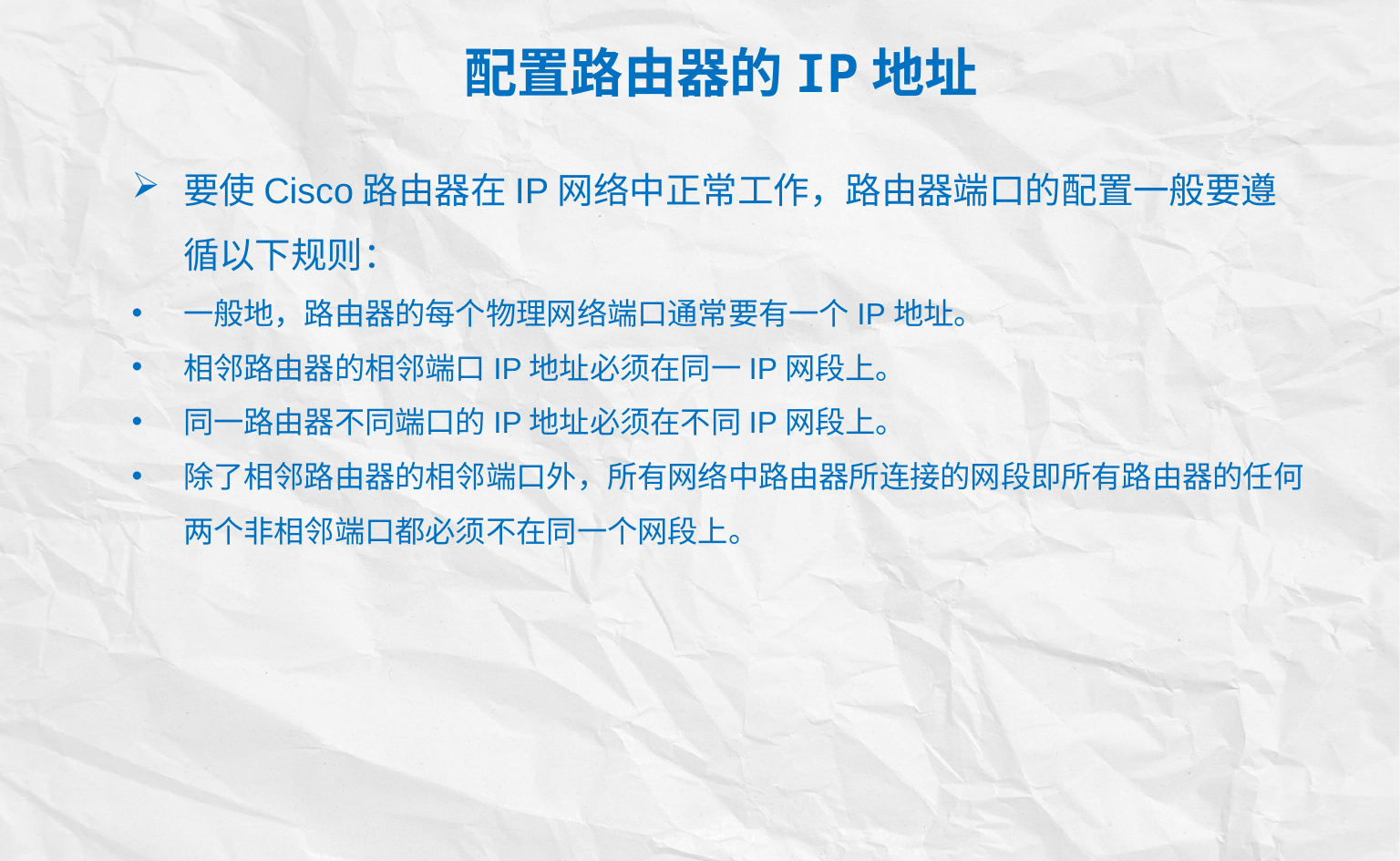

配置路由器的IP地址
要使Cisco路由器在IP网络中正常工作，路由器端口的配置一般要遵循以下规则：
一般地，路由器的每个物理网络端口通常要有一个IP地址。
相邻路由器的相邻端口IP地址必须在同一IP网段上。
同一路由器不同端口的IP地址必须在不同IP网段上。
除了相邻路由器的相邻端口外，所有网络中路由器所连接的网段即所有路由器的任何两个非相邻端口都必须不在同一个网段上。

2